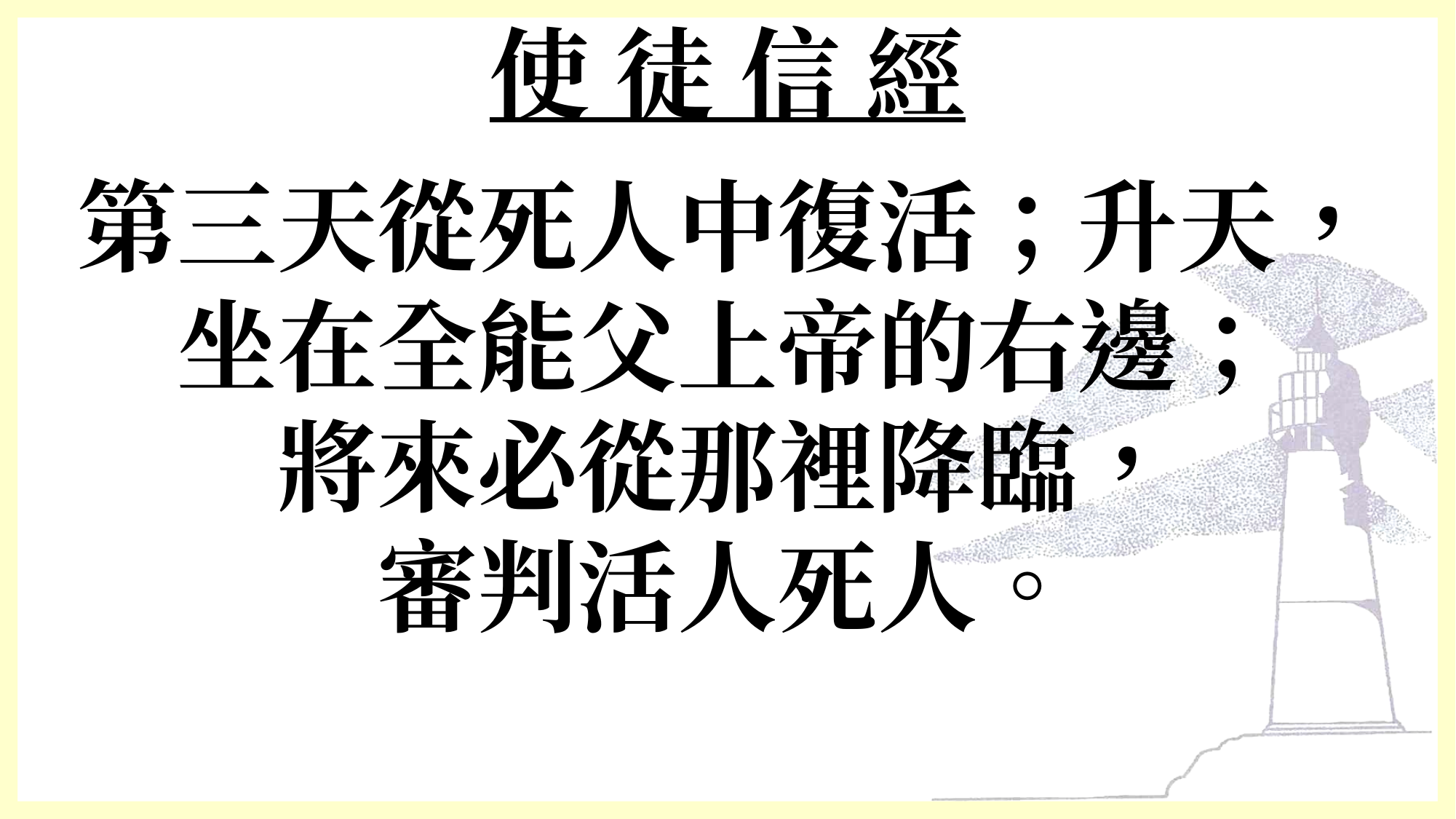

# 使 徒 信 經
第三天從死人中復活；升天，
坐在全能父上帝的右邊；
將來必從那裡降臨，
審判活人死人。